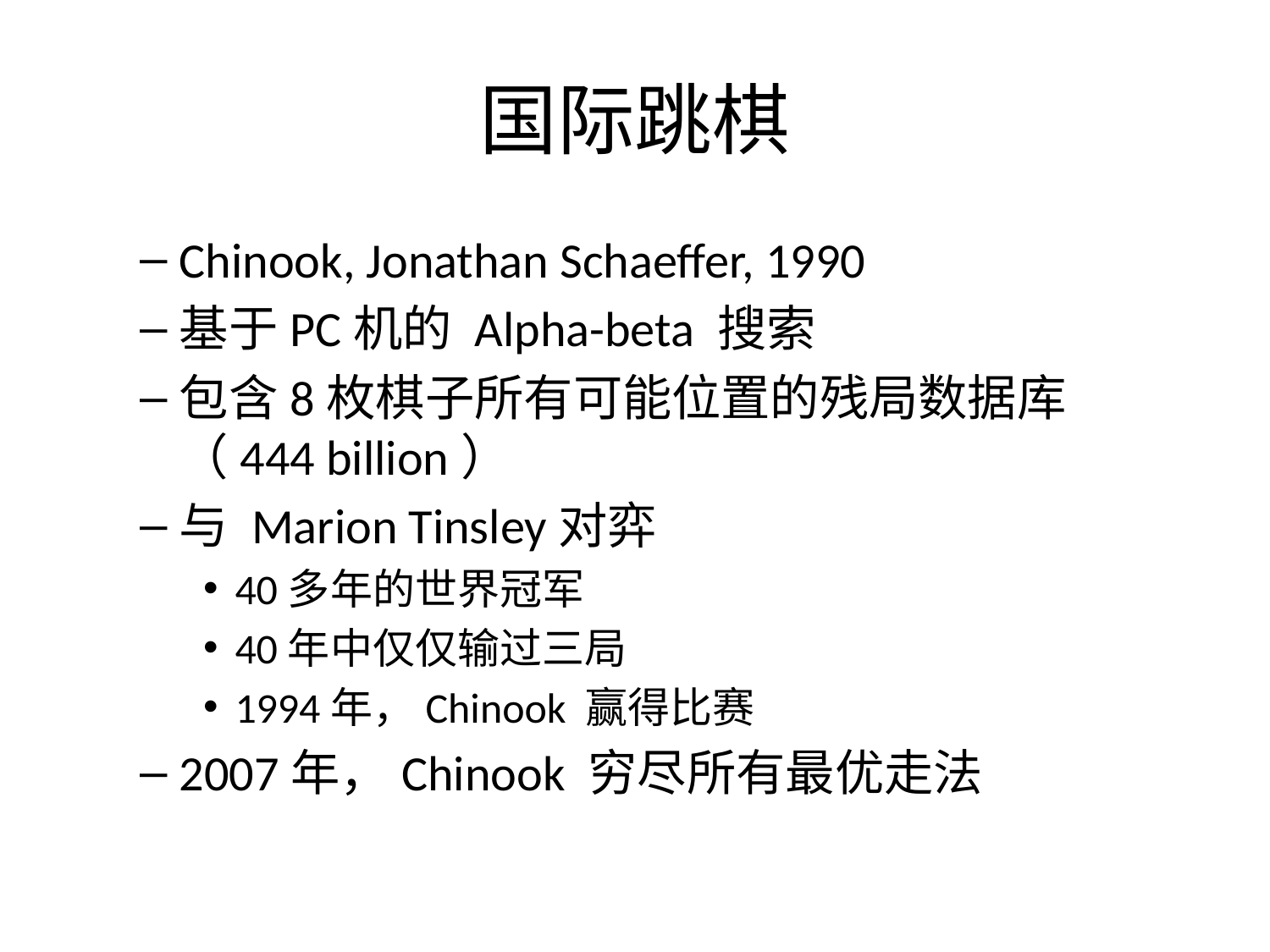

# 国际跳棋
Chinook, Jonathan Schaeffer, 1990
基于PC机的 Alpha-beta 搜索
包含8枚棋子所有可能位置的残局数据库（444 billion）
与 Marion Tinsley对弈
40多年的世界冠军
40年中仅仅输过三局
1994年，Chinook 赢得比赛
2007年，Chinook 穷尽所有最优走法